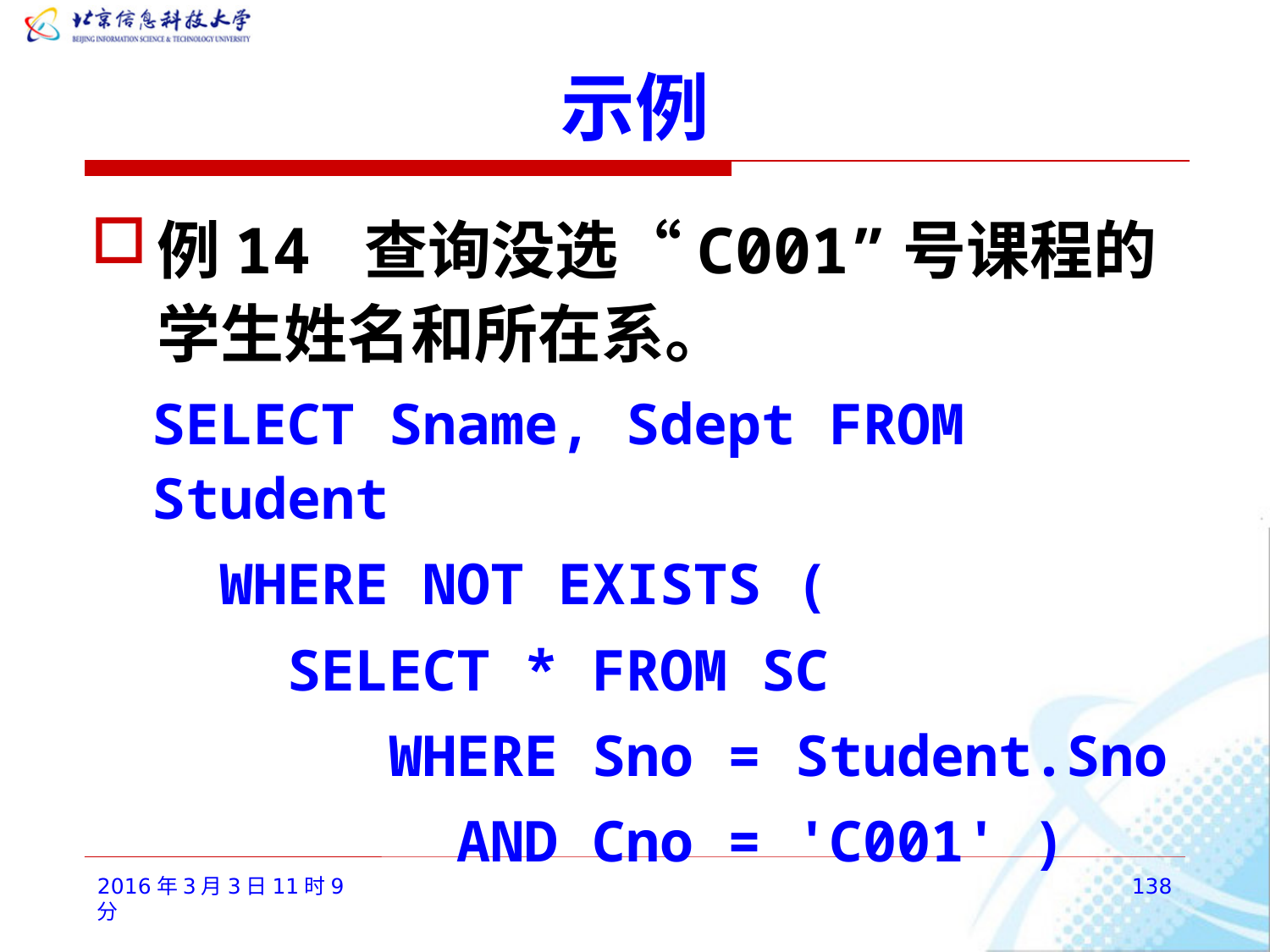

# 示例
例14 查询没选“C001”号课程的学生姓名和所在系。
SELECT Sname, Sdept FROM Student
  WHERE NOT EXISTS (
    SELECT * FROM SC
       WHERE Sno = Student.Sno
         AND Cno = 'C001' )
2016年3月3日11时9分
138